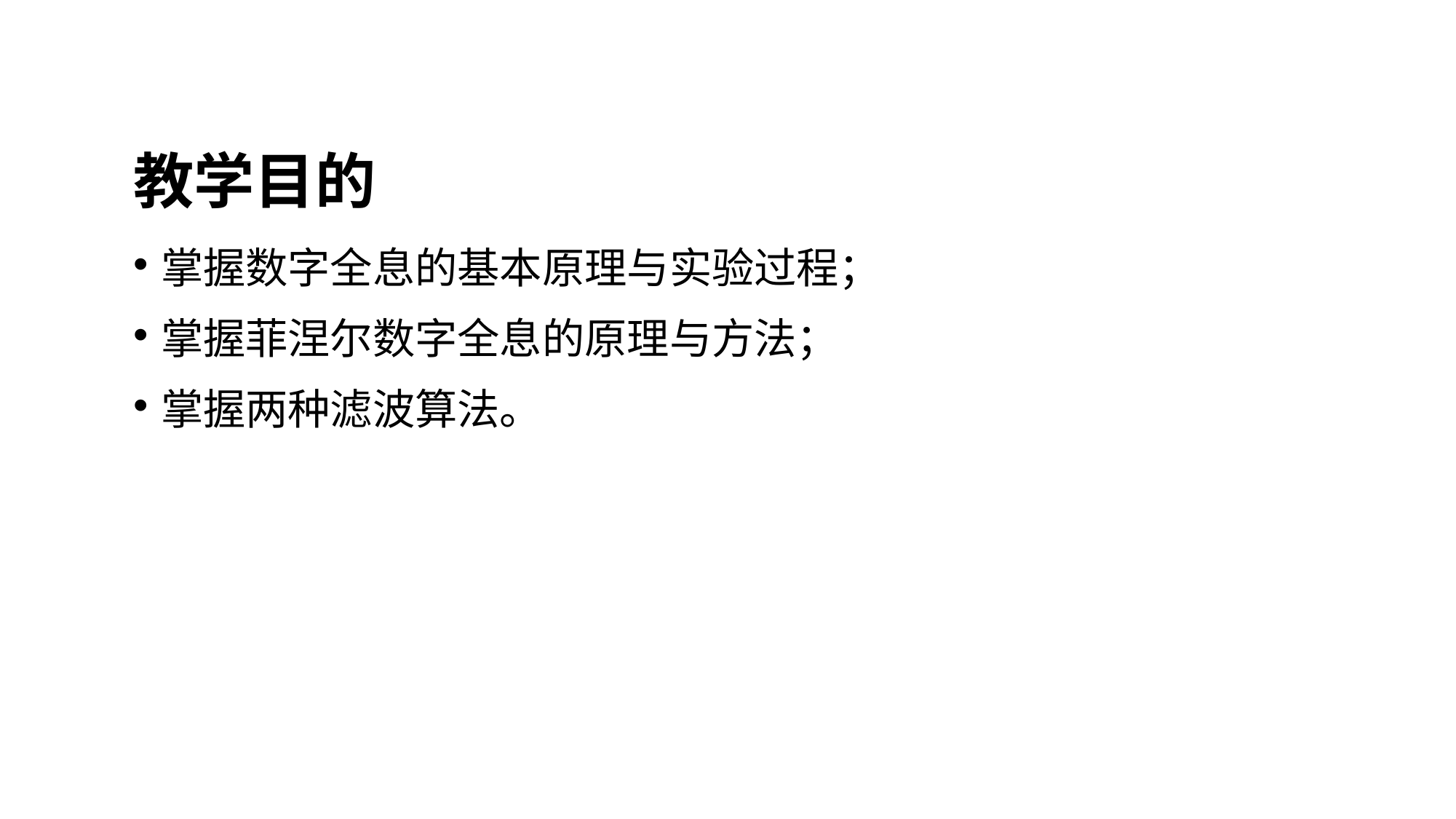

# 教学目的
掌握数字全息的基本原理与实验过程；
掌握菲涅尔数字全息的原理与方法；
掌握两种滤波算法。